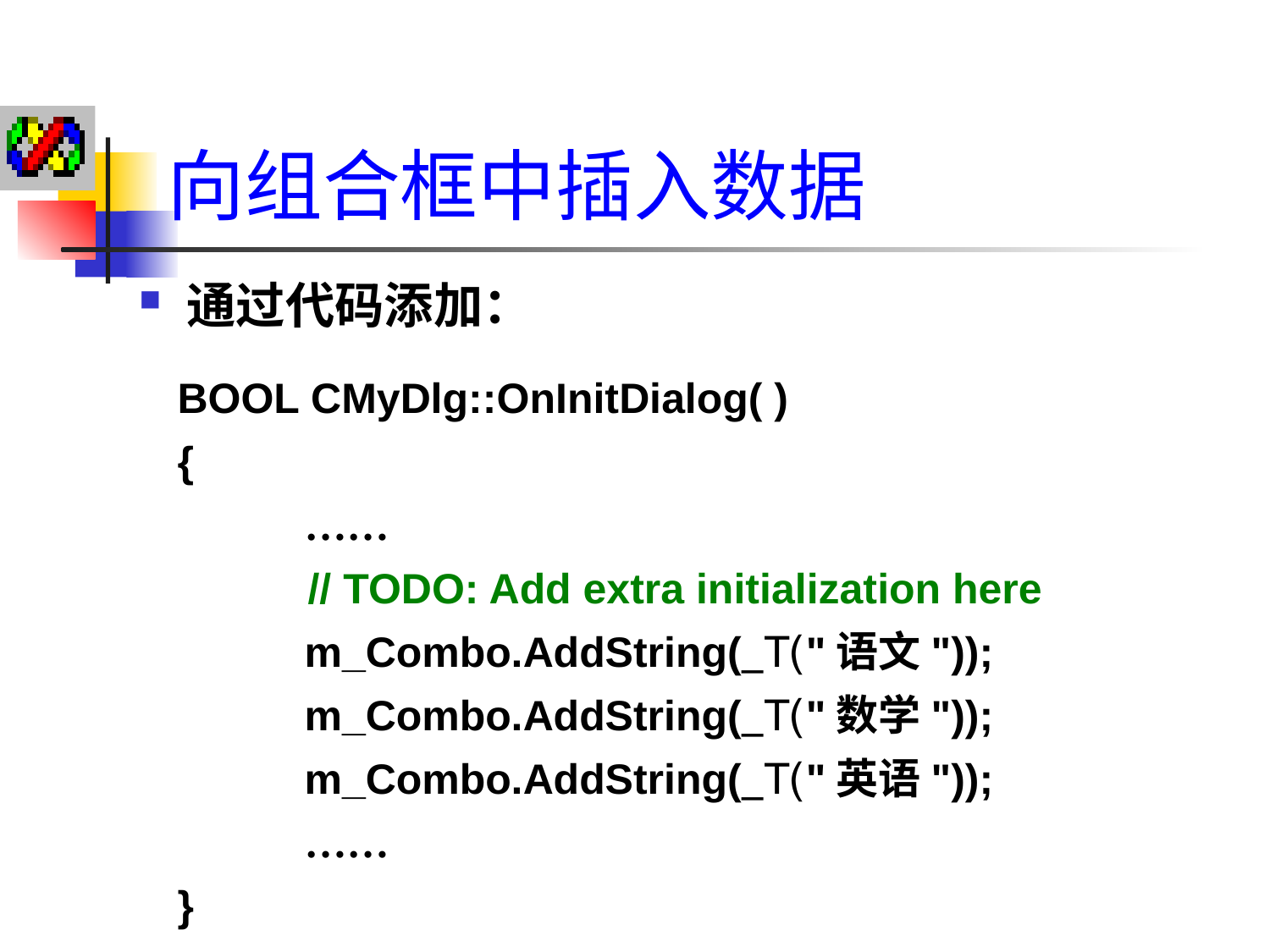

向组合框中插入数据
通过代码添加：
BOOL CMyDlg::OnInitDialog( )
{
	……
           // TODO: Add extra initialization here
	m_Combo.AddString(_T("语文"));
	m_Combo.AddString(_T("数学"));
	m_Combo.AddString(_T("英语"));
	……
}